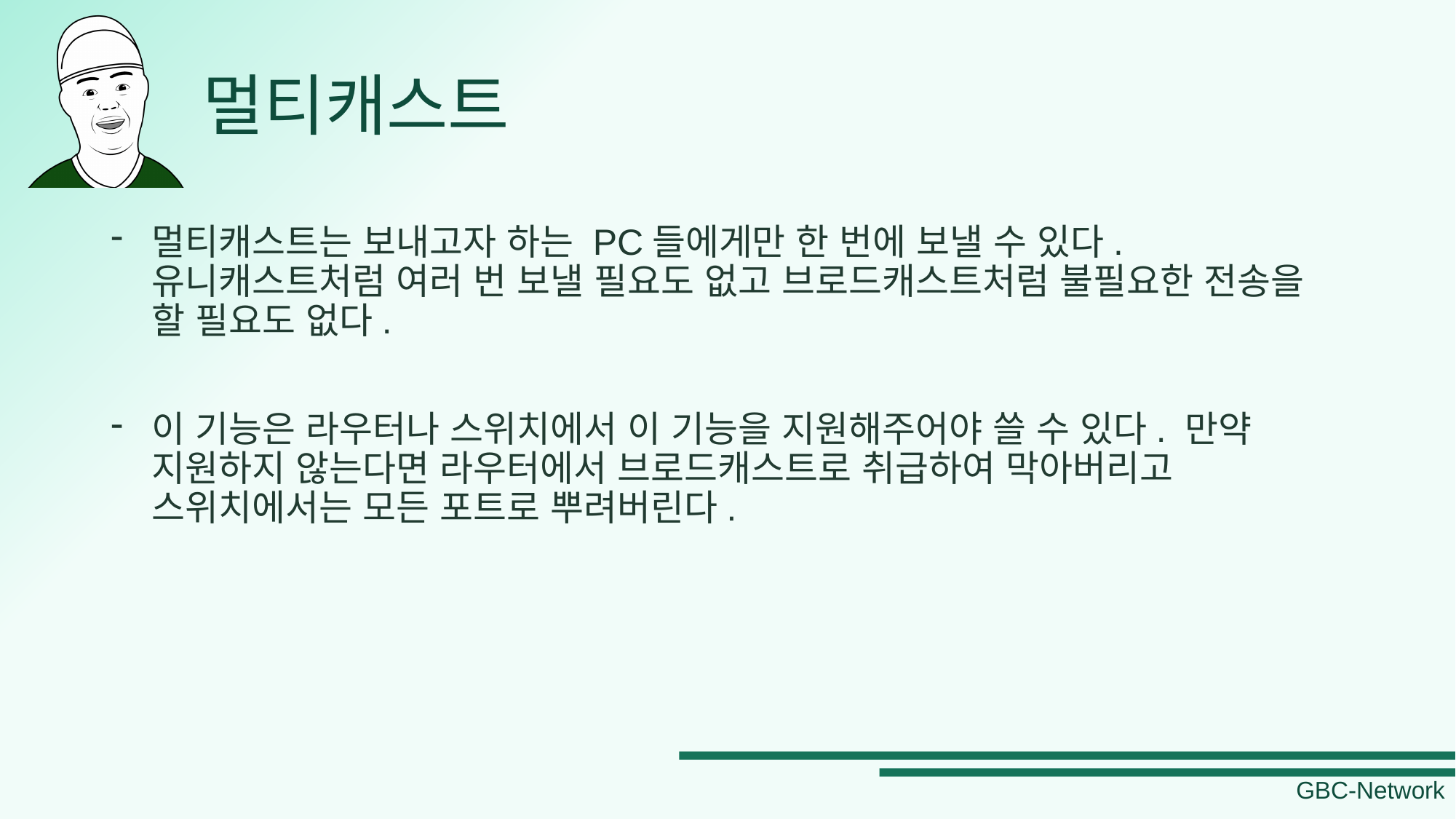

# 멀티캐스트
멀티캐스트는 보내고자 하는 PC들에게만 한 번에 보낼 수 있다.
유니캐스트처럼 여러 번 보낼 필요도 없고 브로드캐스트처럼 불필요한 전송을 할 필요도 없다.

이 기능은 라우터나 스위치에서 이 기능을 지원해주어야 쓸 수 있다. 만약 지원하지 않는다면 라우터에서 브로드캐스트로 취급하여 막아버리고 스위치에서는 모든 포트로 뿌려버린다.